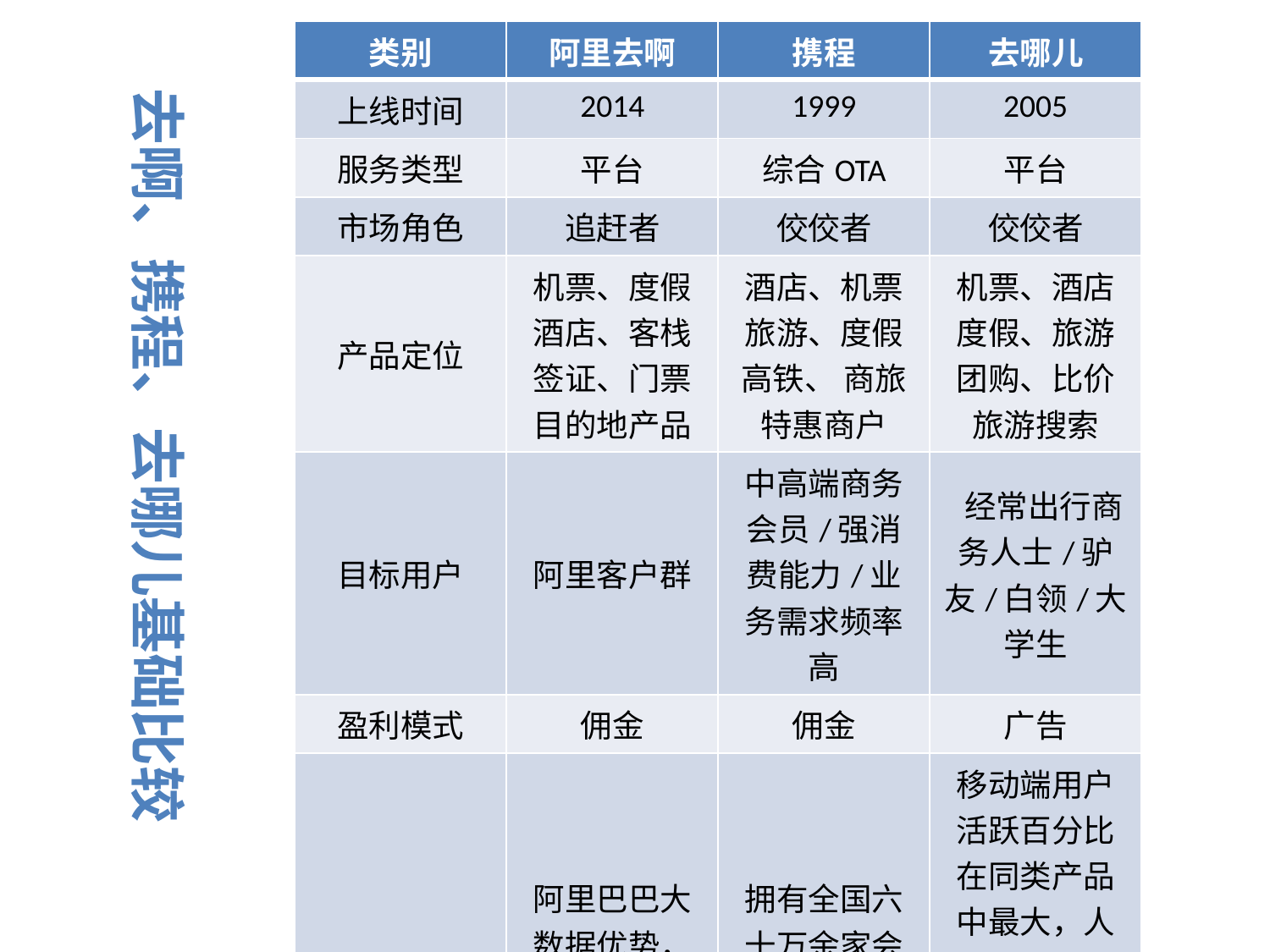

| 类别 | 阿里去啊 | 携程 | 去哪儿 |
| --- | --- | --- | --- |
| 上线时间 | 2014 | 1999 | 2005 |
| 服务类型 | 平台 | 综合OTA | 平台 |
| 市场角色 | 追赶者 | 佼佼者 | 佼佼者 |
| 产品定位 | 机票、度假酒店、客栈签证、门票目的地产品 | 酒店、机票旅游、度假高铁、 商旅特惠商户 | 机票、酒店度假、旅游团购、比价旅游搜索 |
| 目标用户 | 阿里客户群 | 中高端商务会员/强消费能力/业务需求频率高 | 经常出行商务人士/驴友/白领/大学生 |
| 盈利模式 | 佣金 | 佣金 | 广告 |
| 优势 | 阿里巴巴大数据优势，技术优势、支付保障等 | 拥有全国六十万余家会员酒店可供预订等 | 移动端用户活跃百分比在同类产品中最大，人性且先进的搜索技术、支持12500条航线预订等 |
去啊、携程、去哪儿基础比较